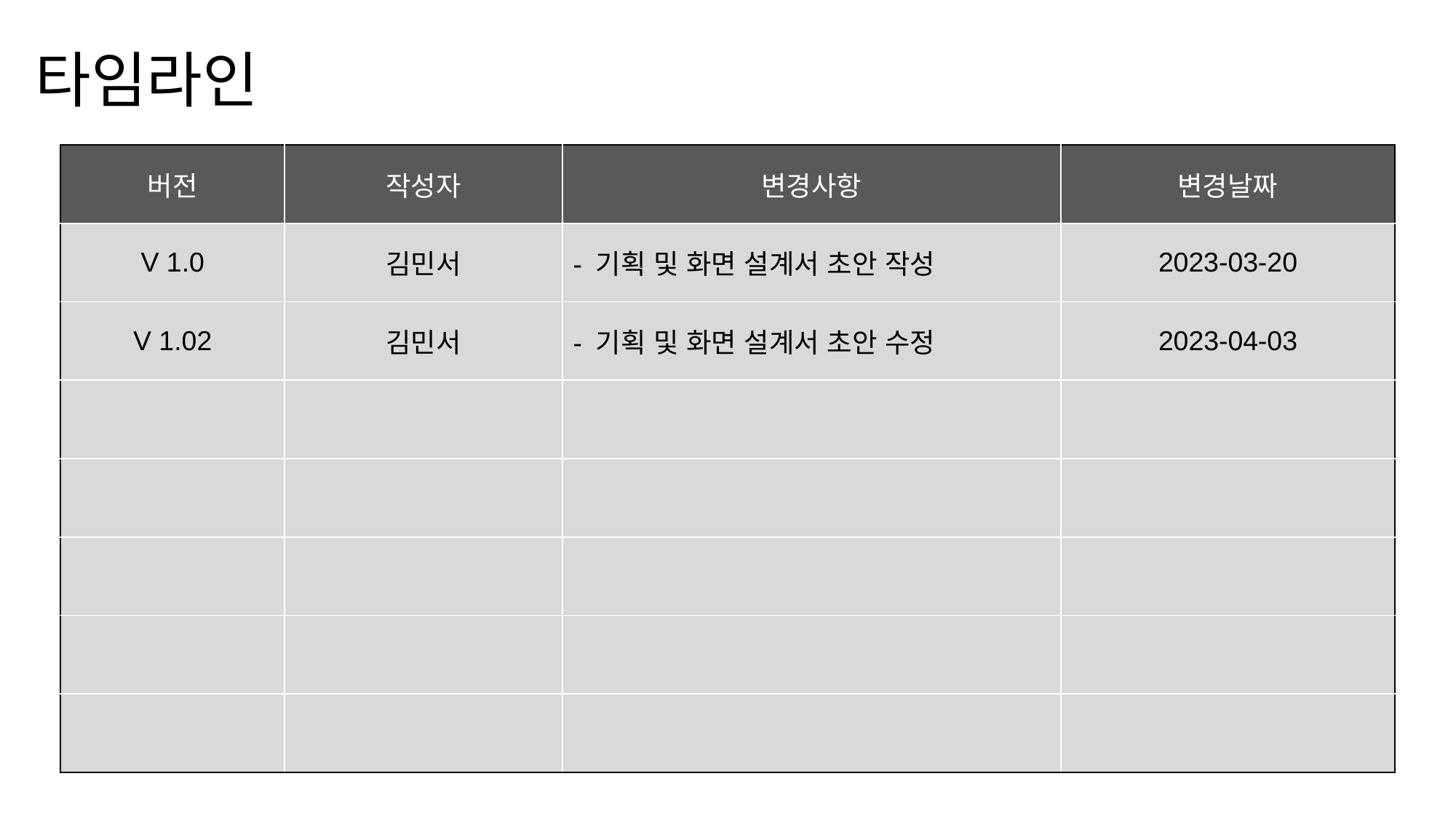

타임라인
| 버전 | 작성자 | 변경사항 | 변경날짜 |
| --- | --- | --- | --- |
| V 1.0 | 김민서 | - 기획 및 화면 설계서 초안 작성 | 2023-03-20 |
| V 1.02 | 김민서 | - 기획 및 화면 설계서 초안 수정 | 2023-04-03 |
|  |  |  |  |
|  |  |  |  |
|  |  |  |  |
|  |  |  |  |
|  |  |  |  |